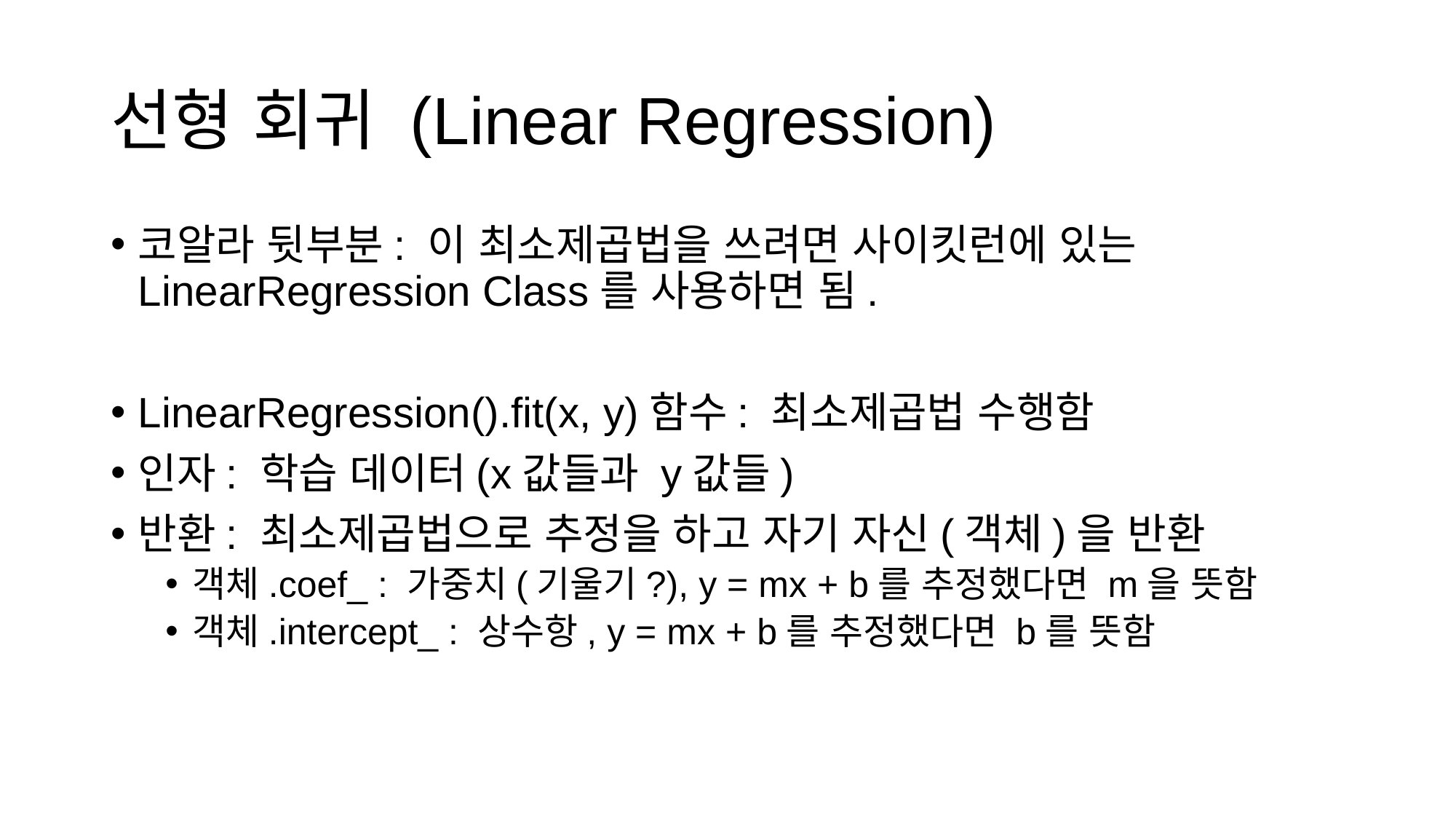

# 선형 회귀 (Linear Regression)
코알라 뒷부분: 이 최소제곱법을 쓰려면 사이킷런에 있는 LinearRegression Class를 사용하면 됨.

LinearRegression().fit(x, y)함수: 최소제곱법 수행함
인자: 학습 데이터(x값들과 y값들)
반환: 최소제곱법으로 추정을 하고 자기 자신(객체)을 반환
객체.coef_ : 가중치(기울기?), y = mx + b를 추정했다면 m을 뜻함
객체.intercept_ : 상수항, y = mx + b를 추정했다면 b를 뜻함